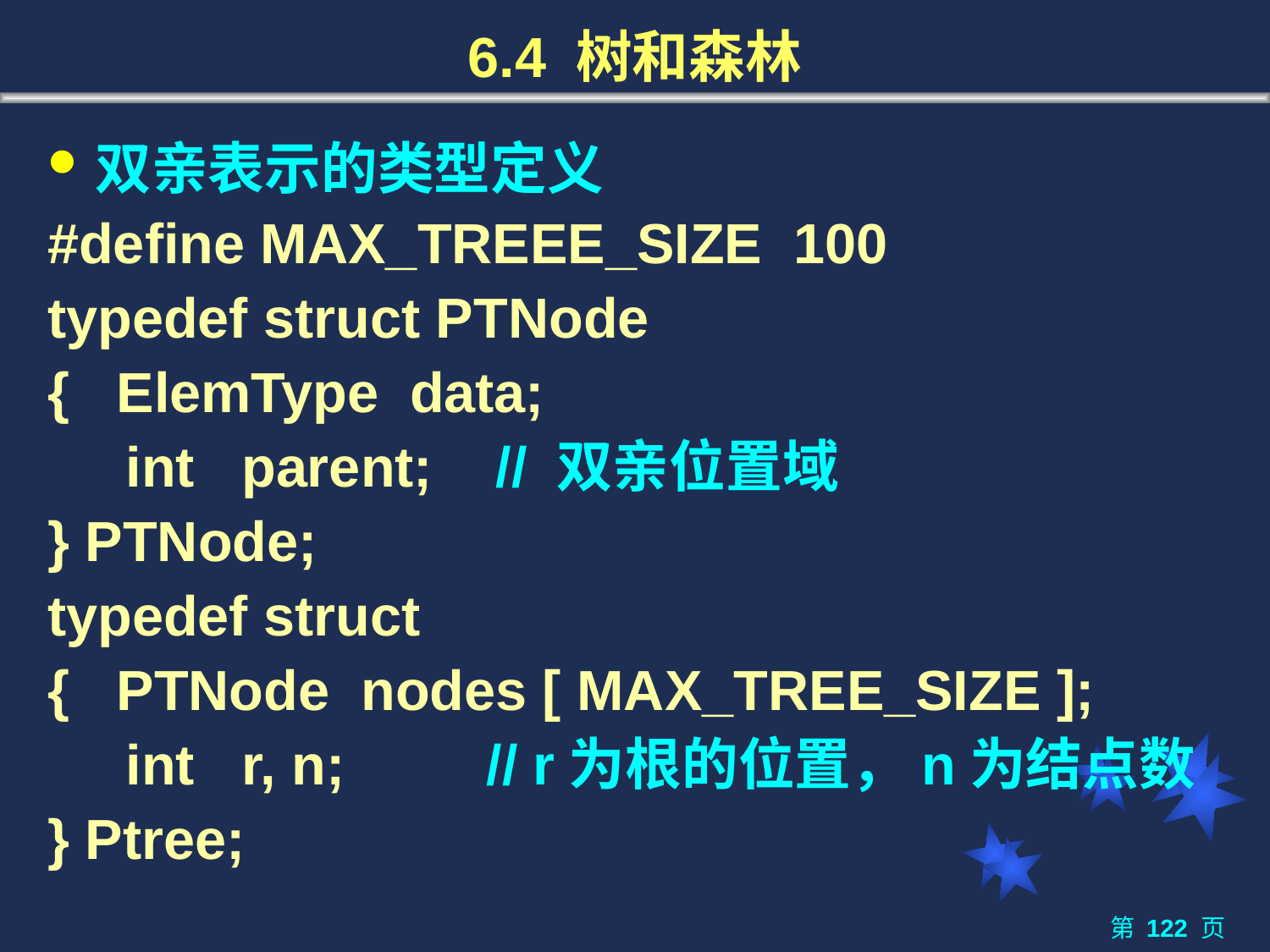

# 6.4 树和森林
双亲表示的类型定义
#define MAX_TREEE_SIZE  100
typedef struct PTNode
{   ElemType  data;
     int   parent;    // 双亲位置域
} PTNode;
typedef struct
{   PTNode  nodes [ MAX_TREE_SIZE ];
     int   r, n;         // r为根的位置，n为结点数
} Ptree;
第 122 页